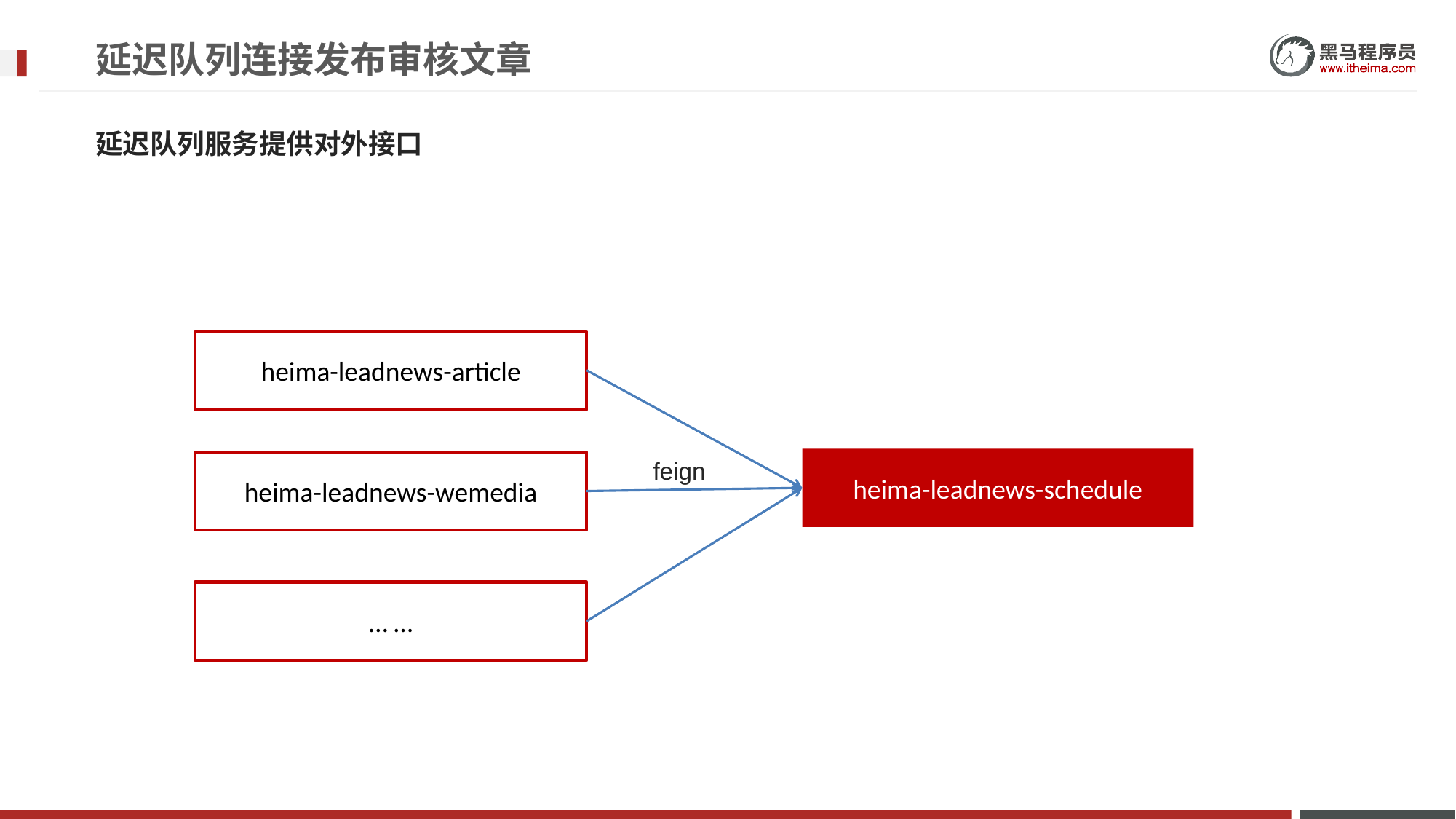

# 延迟队列连接发布审核文章
延迟队列服务提供对外接口
heima-leadnews-article
feign
heima-leadnews-schedule
heima-leadnews-wemedia
… …